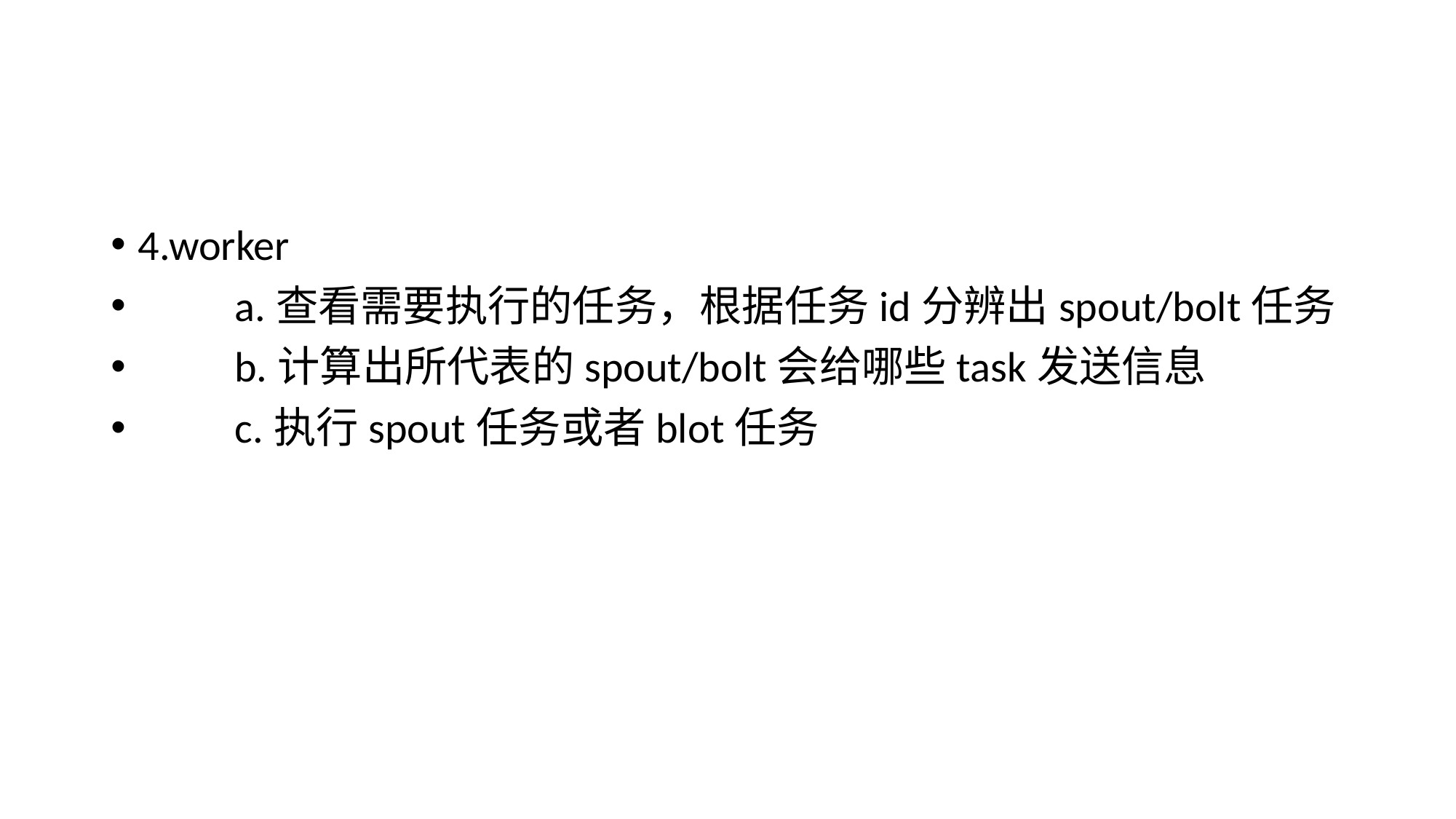

#
4.worker
          a.查看需要执行的任务，根据任务id分辨出spout/bolt任务
          b.计算出所代表的spout/bolt会给哪些task发送信息
          c.执行spout任务或者blot任务